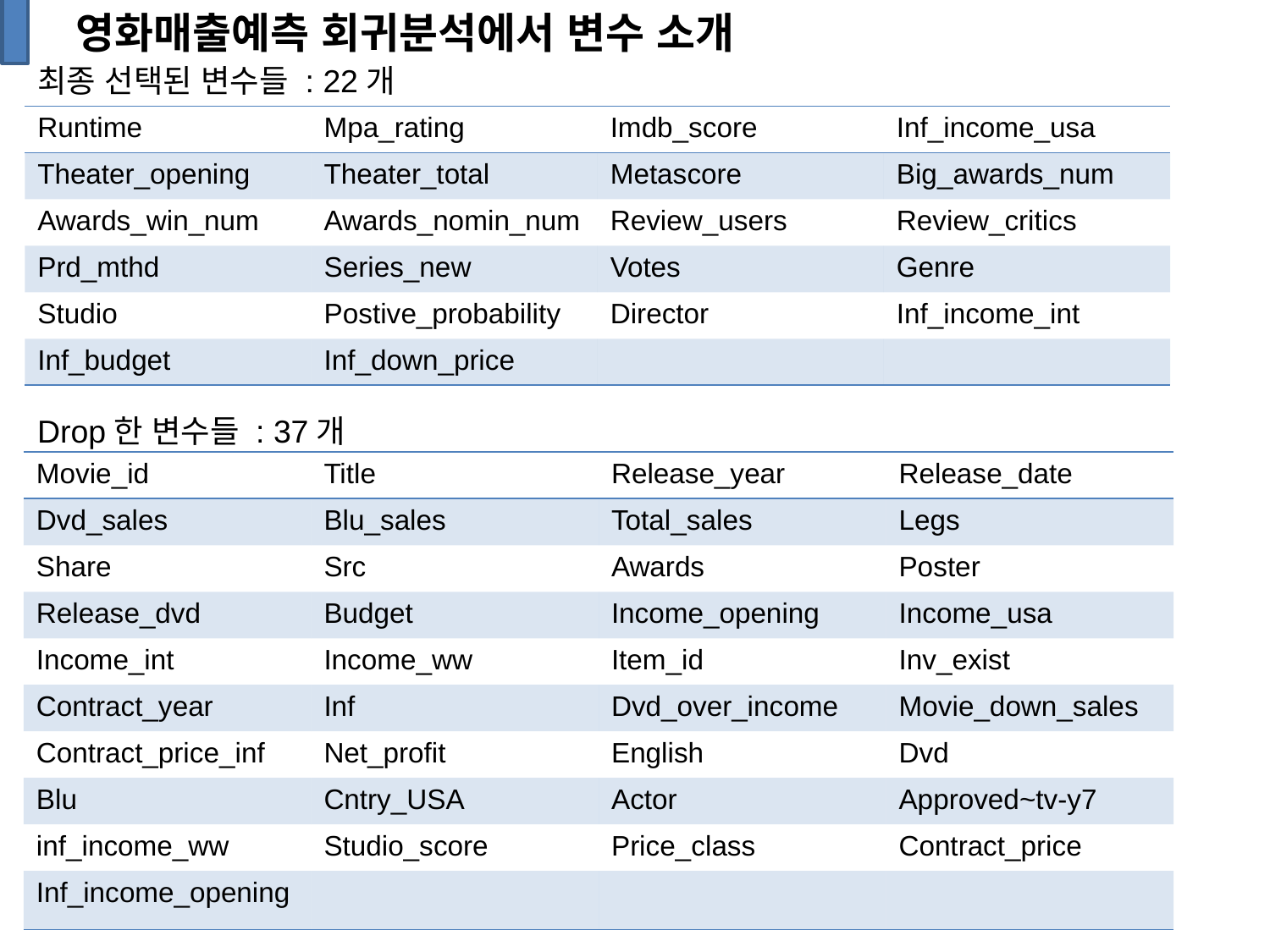

영화매출예측 회귀분석에서 변수 소개

최종 선택된 변수들 : 22개
| Runtime | Mpa\_rating | Imdb\_score | Inf\_income\_usa |
| --- | --- | --- | --- |
| Theater\_opening | Theater\_total | Metascore | Big\_awards\_num |
| Awards\_win\_num | Awards\_nomin\_num | Review\_users | Review\_critics |
| Prd\_mthd | Series\_new | Votes | Genre |
| Studio | Postive\_probability | Director | Inf\_income\_int |
| Inf\_budget | Inf\_down\_price |  |  |
Drop한 변수들 : 37개
| Movie\_id | Title | Release\_year | Release\_date |
| --- | --- | --- | --- |
| Dvd\_sales | Blu\_sales | Total\_sales | Legs |
| Share | Src | Awards | Poster |
| Release\_dvd | Budget | Income\_opening | Income\_usa |
| Income\_int | Income\_ww | Item\_id | Inv\_exist |
| Contract\_year | Inf | Dvd\_over\_income | Movie\_down\_sales |
| Contract\_price\_inf | Net\_profit | English | Dvd |
| Blu | Cntry\_USA | Actor | Approved~tv-y7 |
| inf\_income\_ww | Studio\_score | Price\_class | Contract\_price |
| Inf\_income\_opening |  |  |  |